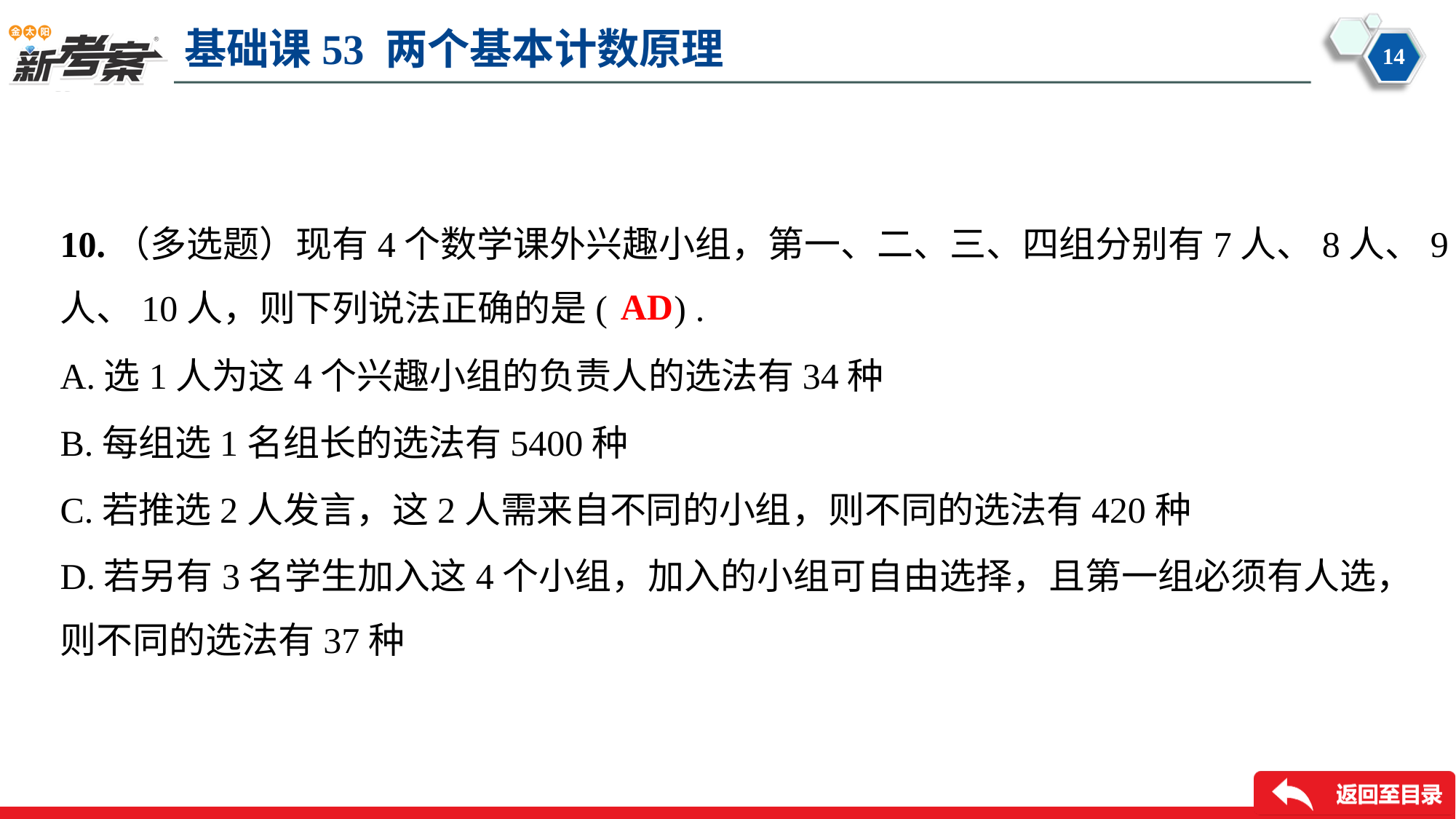

10.（多选题）现有4个数学课外兴趣小组，第一、二、三、四组分别有7人、8人、9
人、10人，则下列说法正确的是(       ) .
AD
A.选1人为这4个兴趣小组的负责人的选法有34种
B.每组选1名组长的选法有5400种
C.若推选2人发言，这2人需来自不同的小组，则不同的选法有420种
D.若另有3名学生加入这4个小组，加入的小组可自由选择，且第一组必须有人选，
则不同的选法有37种